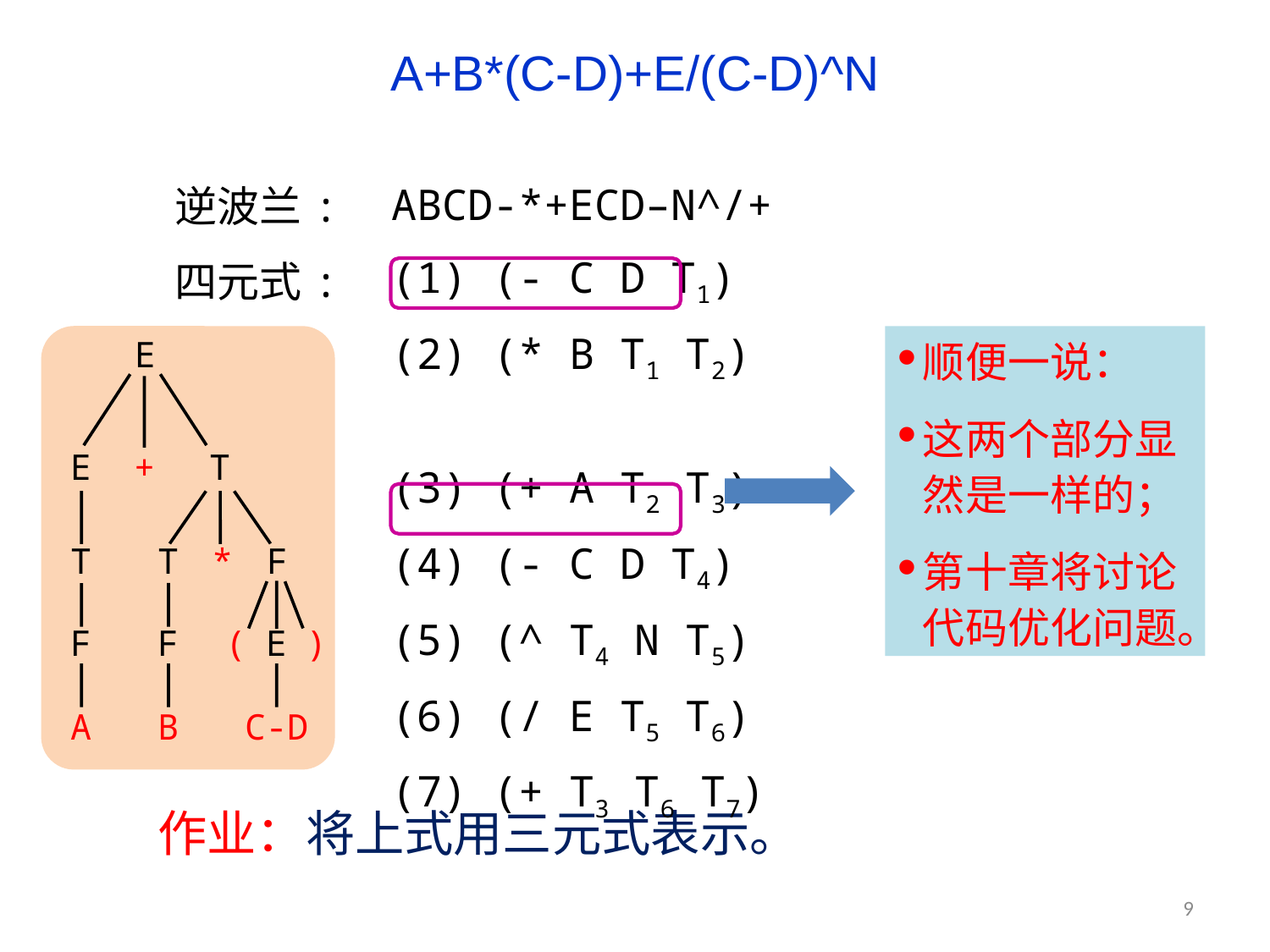

# A+B*(C-D)+E/(C-D)^N
| 逆波兰: | ABCD-\*+ECD–N^/+ |
| --- | --- |
| 四元式: | (1) (- C D T1) |
|  | (2) (\* B T1 T2) |
|  | (3) (+ A T2 T3) |
|  | (4) (- C D T4) |
|  | (5) (^ T4 N T5) |
|  | (6) (/ E T5 T6) |
|  | (7) (+ T3 T6 T7) |

E

E
+
T

T
T
*
F

F
F
(
E
)

A
B
C-D
顺便一说：
这两个部分显然是一样的；
第十章将讨论代码优化问题。

作业：将上式用三元式表示。
9